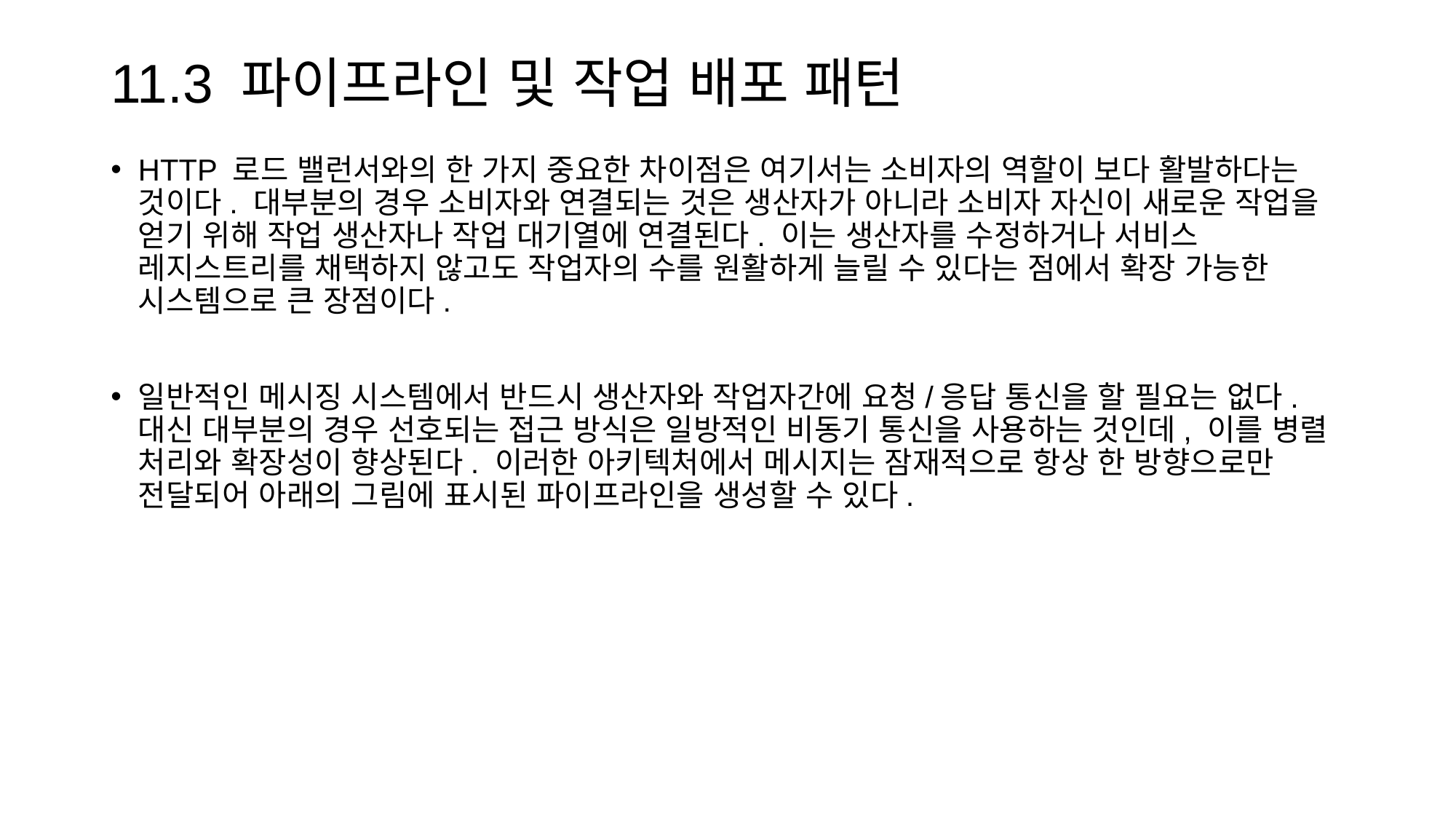

# 11.3 파이프라인 및 작업 배포 패턴
HTTP 로드 밸런서와의 한 가지 중요한 차이점은 여기서는 소비자의 역할이 보다 활발하다는 것이다. 대부분의 경우 소비자와 연결되는 것은 생산자가 아니라 소비자 자신이 새로운 작업을 얻기 위해 작업 생산자나 작업 대기열에 연결된다. 이는 생산자를 수정하거나 서비스 레지스트리를 채택하지 않고도 작업자의 수를 원활하게 늘릴 수 있다는 점에서 확장 가능한 시스템으로 큰 장점이다.

일반적인 메시징 시스템에서 반드시 생산자와 작업자간에 요청/응답 통신을 할 필요는 없다. 대신 대부분의 경우 선호되는 접근 방식은 일방적인 비동기 통신을 사용하는 것인데, 이를 병렬 처리와 확장성이 향상된다. 이러한 아키텍처에서 메시지는 잠재적으로 항상 한 방향으로만 전달되어 아래의 그림에 표시된 파이프라인을 생성할 수 있다.